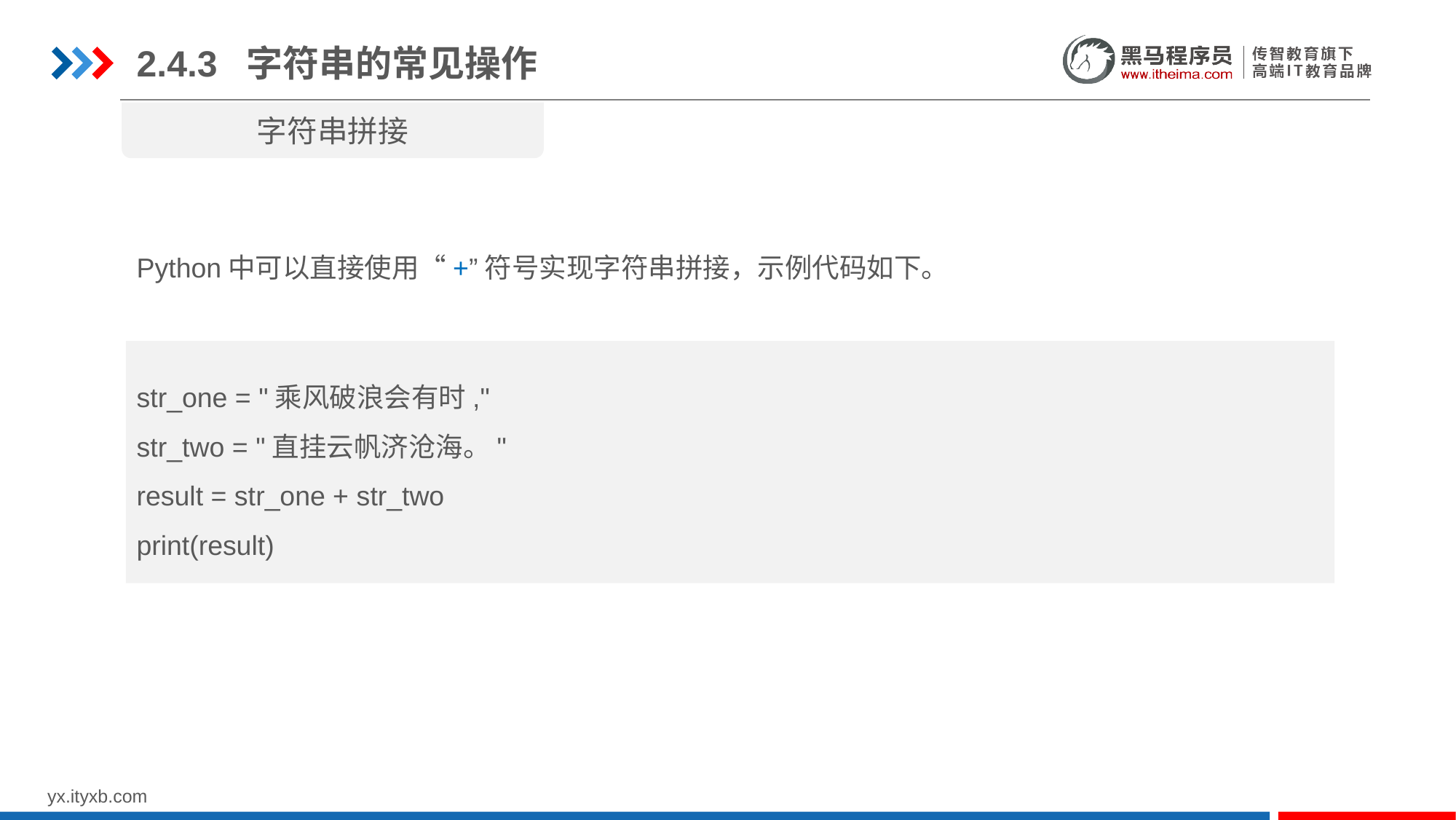

2.4.3  字符串的常见操作

字符串拼接
Python中可以直接使用“+”符号实现字符串拼接，示例代码如下。
str_one = "乘风破浪会有时,"
str_two = "直挂云帆济沧海。"
result = str_one + str_two
print(result)